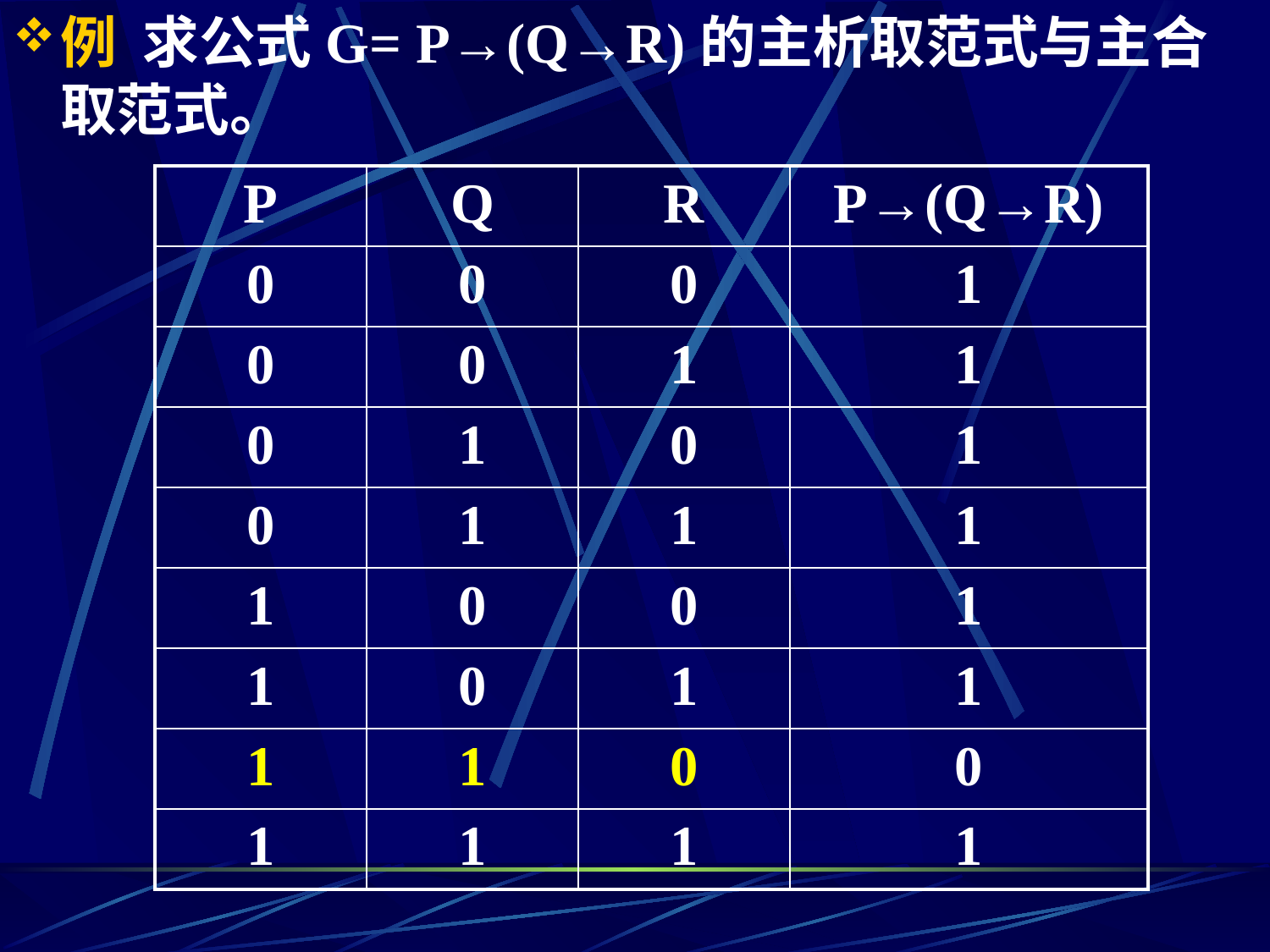

例  求公式G= P→(Q→R)的主析取范式与主合取范式。
| P | Q | R | P→(Q→R) |
| --- | --- | --- | --- |
| 0 | 0 | 0 | 1 |
| 0 | 0 | 1 | 1 |
| 0 | 1 | 0 | 1 |
| 0 | 1 | 1 | 1 |
| 1 | 0 | 0 | 1 |
| 1 | 0 | 1 | 1 |
| 1 | 1 | 0 | 0 |
| 1 | 1 | 1 | 1 |
132